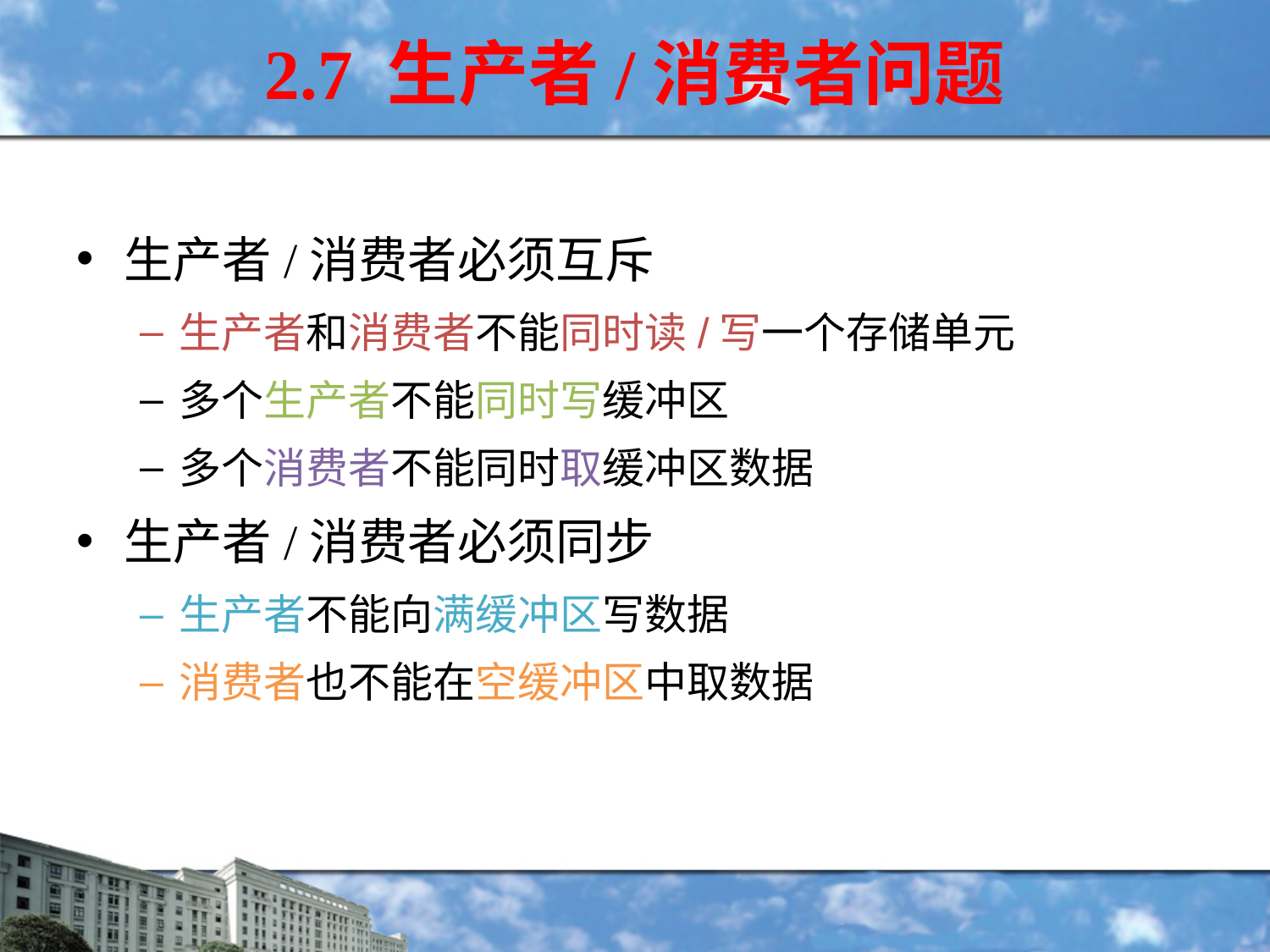

生产者/消费者必须互斥
生产者和消费者不能同时读/写一个存储单元
多个生产者不能同时写缓冲区
多个消费者不能同时取缓冲区数据
生产者/消费者必须同步
生产者不能向满缓冲区写数据
消费者也不能在空缓冲区中取数据
2.7 生产者/消费者问题